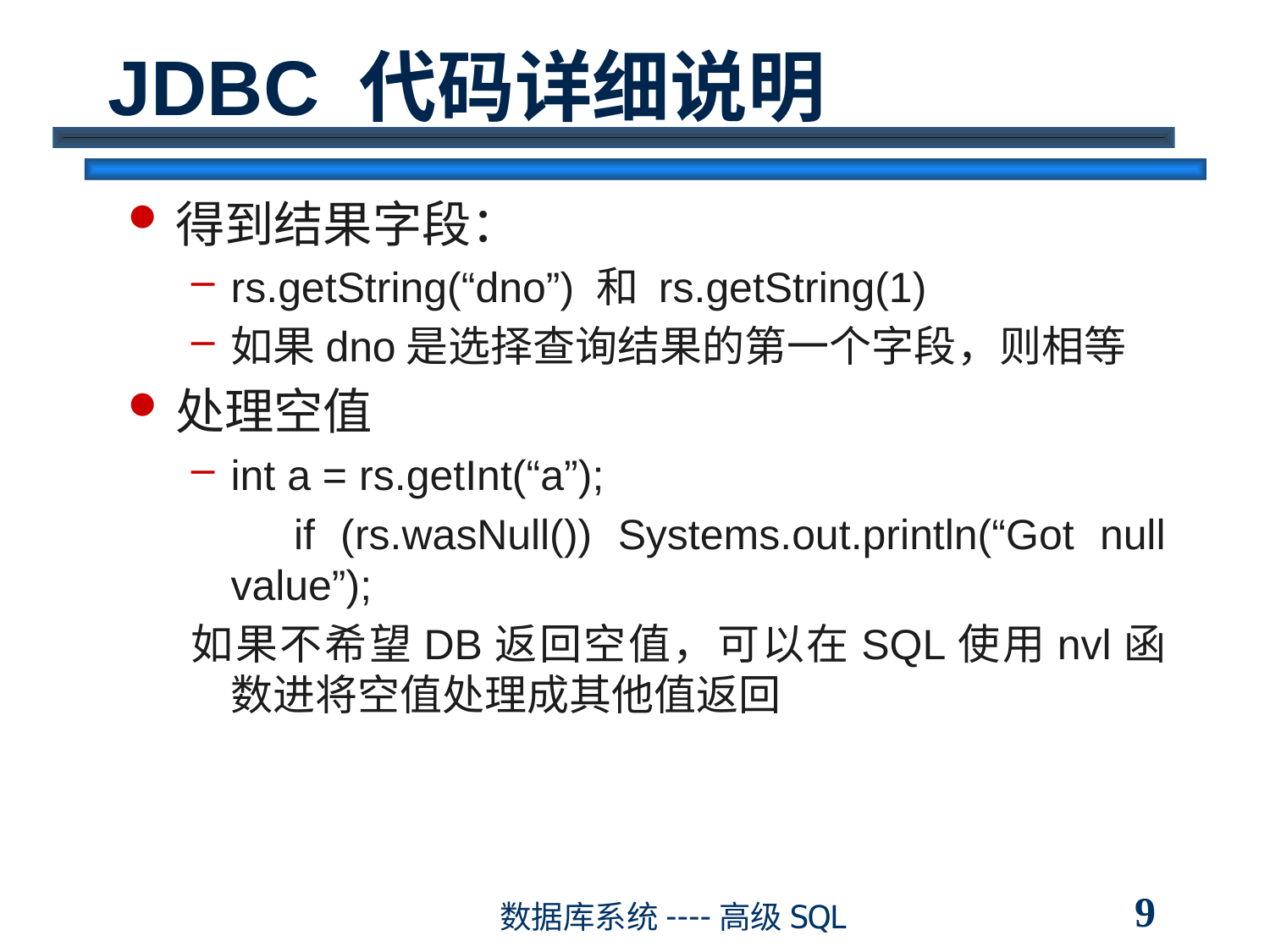

# JDBC 代码详细说明
得到结果字段：
rs.getString(“dno”) 和 rs.getString(1)
如果dno是选择查询结果的第一个字段，则相等
处理空值
int a = rs.getInt(“a”);
    if (rs.wasNull()) Systems.out.println(“Got null value”);
如果不希望DB返回空值，可以在SQL使用nvl函数进将空值处理成其他值返回
9
数据库系统----高级SQL